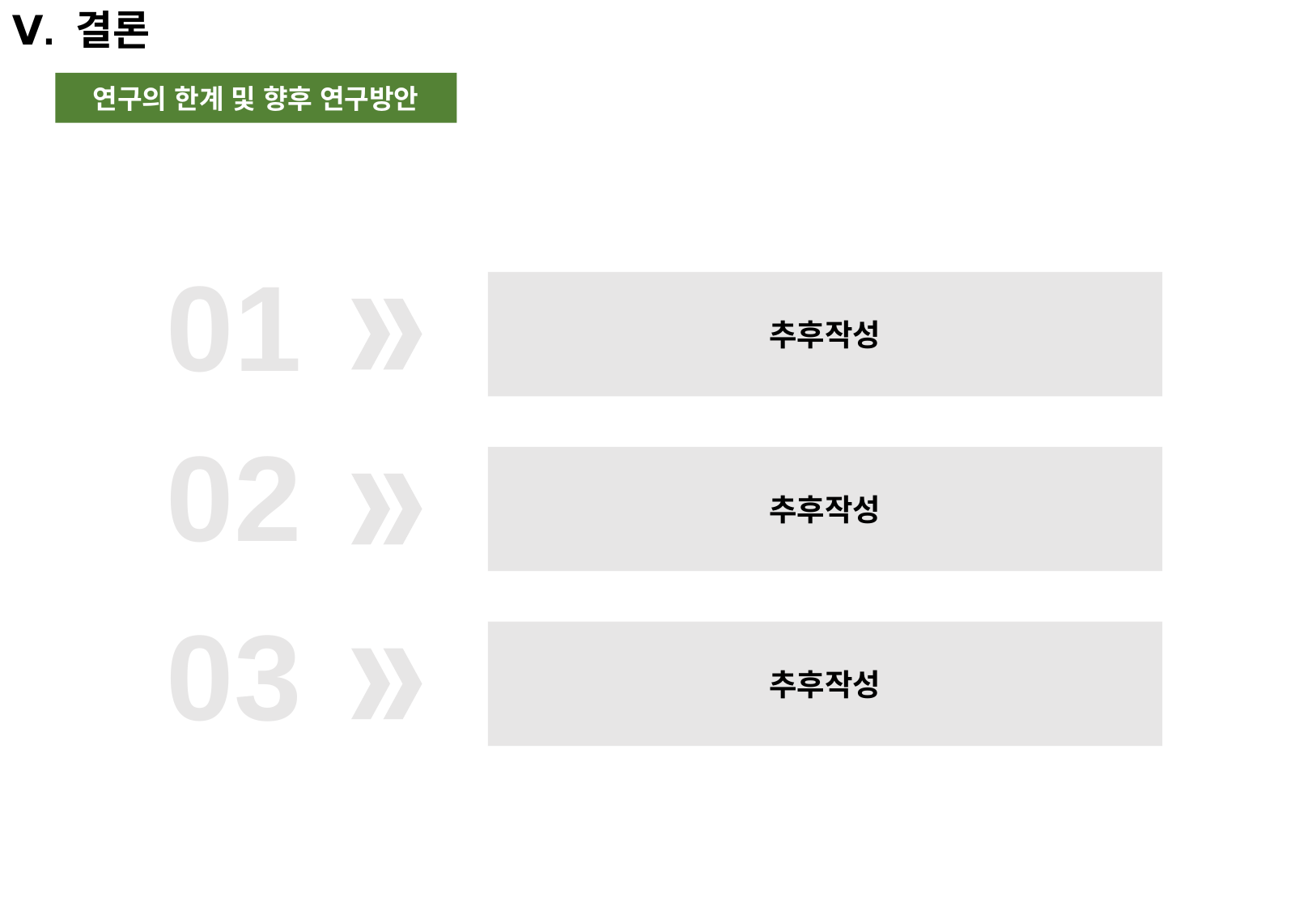

Ⅴ. 결론
연구의 한계 및 향후 연구방안
01
추후작성

02
추후작성

03
추후작성